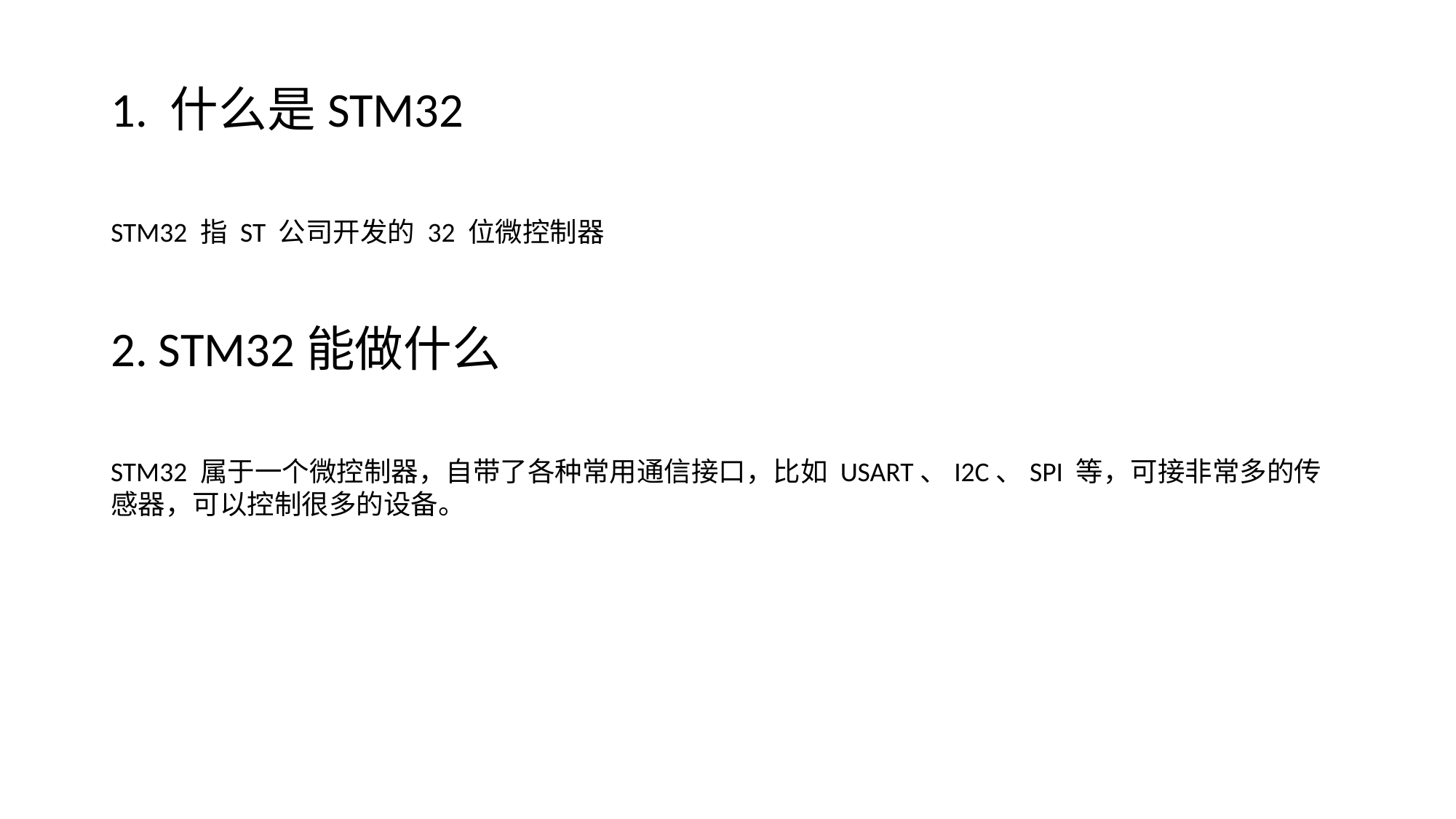

# 1. 什么是STM32
STM32 指 ST 公司开发的 32 位微控制器
2. STM32能做什么
STM32 属于一个微控制器，自带了各种常用通信接口，比如 USART、I2C、SPI 等，可接非常多的传感器，可以控制很多的设备。